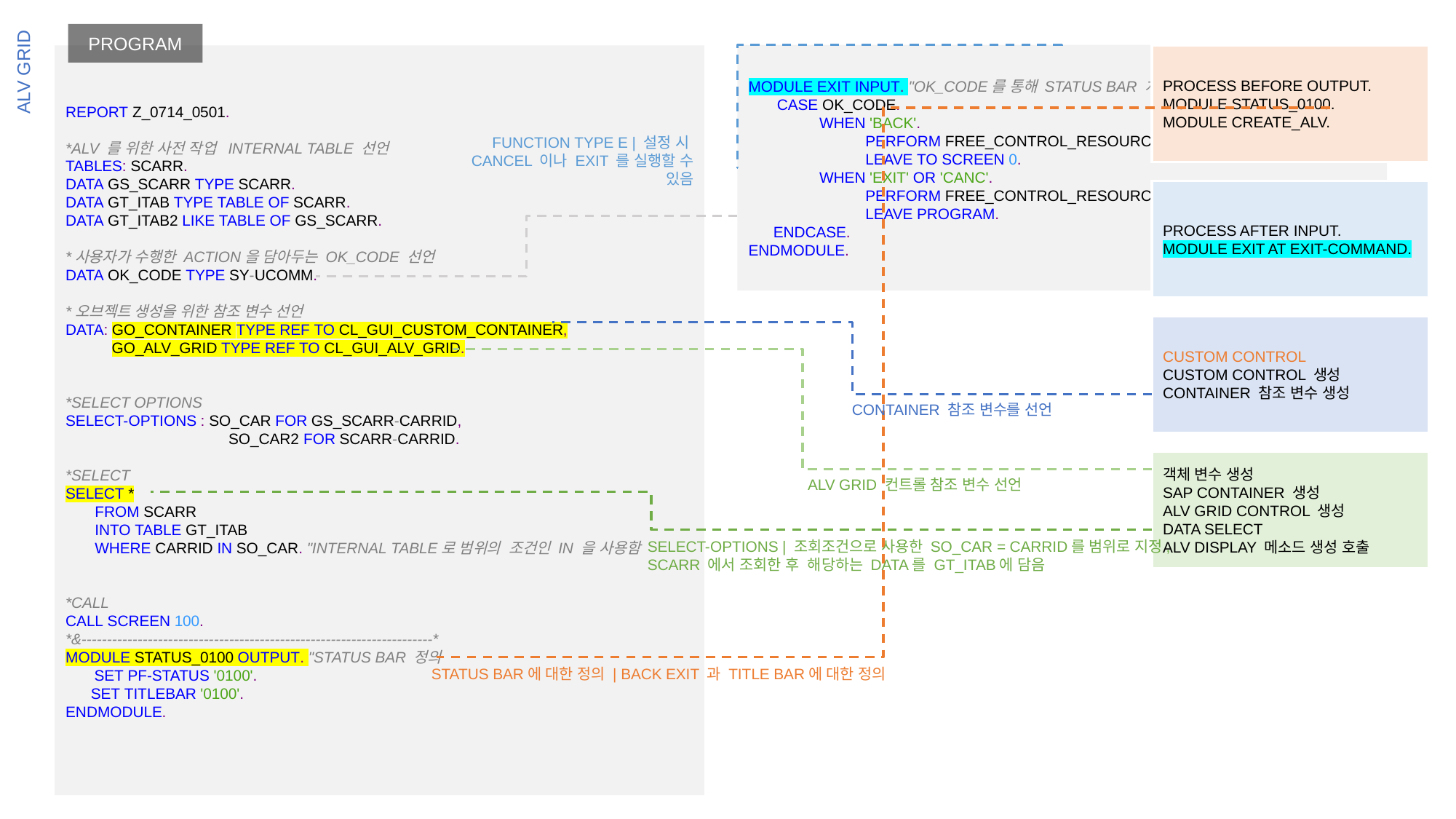

PROGRAM
MODULE EXIT INPUT. "OK_CODE를 통해 STATUS BAR 처리 로직
      CASE OK_CODE.
                 WHEN 'BACK'.
                            PERFORM FREE_CONTROL_RESOURCE.
                            LEAVE TO SCREEN 0.
                 WHEN 'EXIT' OR 'CANC'.
                            PERFORM FREE_CONTROL_RESOURCE.
                            LEAVE PROGRAM.
      ENDCASE.
ENDMODULE.
REPORT Z_0714_0501.
*ALV 를 위한 사전 작업  INTERNAL TABLE 선언
TABLES: SCARR.
DATA GS_SCARR TYPE SCARR.
DATA GT_ITAB TYPE TABLE OF SCARR.
DATA GT_ITAB2 LIKE TABLE OF GS_SCARR.
*사용자가 수행한 ACTION을 담아두는 OK_CODE 선언
DATA OK_CODE TYPE SY-UCOMM.
*오브젝트 생성을 위한 참조 변수 선언
DATA: GO_CONTAINER TYPE REF TO CL_GUI_CUSTOM_CONTAINER,
           GO_ALV_GRID TYPE REF TO CL_GUI_ALV_GRID.
*SELECT OPTIONS
SELECT-OPTIONS : SO_CAR FOR GS_SCARR-CARRID,
                                       SO_CAR2 FOR SCARR-CARRID.
*SELECT
SELECT *
       FROM SCARR
       INTO TABLE GT_ITAB
       WHERE CARRID IN SO_CAR. "INTERNAL TABLE로 범위의  조건인 IN 을 사용함
*CALL
CALL SCREEN 100.
*&---------------------------------------------------------------------*
MODULE STATUS_0100 OUTPUT. "STATUS BAR 정의
      SET PF-STATUS '0100'.
      SET TITLEBAR '0100'.
ENDMODULE.

PROCESS BEFORE OUTPUT.
MODULE STATUS_0100.
MODULE CREATE_ALV.
ALV GRID
FUNCTION TYPE E | 설정 시
CANCEL 이나 EXIT 를 실행할 수 있음
PROCESS AFTER INPUT.
MODULE EXIT AT EXIT-COMMAND.
CUSTOM CONTROL
CUSTOM CONTROL 생성
CONTAINER 참조 변수 생성
CONTAINER 참조 변수를 선언
객체 변수 생성
SAP CONTAINER 생성
ALV GRID CONTROL 생성
DATA SELECT
ALV DISPLAY 메소드 생성 호출
ALV GRID 컨트롤 참조 변수 선언
SELECT-OPTIONS | 조회조건으로 사용한 SO_CAR = CARRID를 범위로 지정,
SCARR 에서 조회한 후  해당하는 DATA를 GT_ITAB에 담음
STATUS BAR에 대한 정의 | BACK EXIT 과 TITLE BAR에 대한 정의